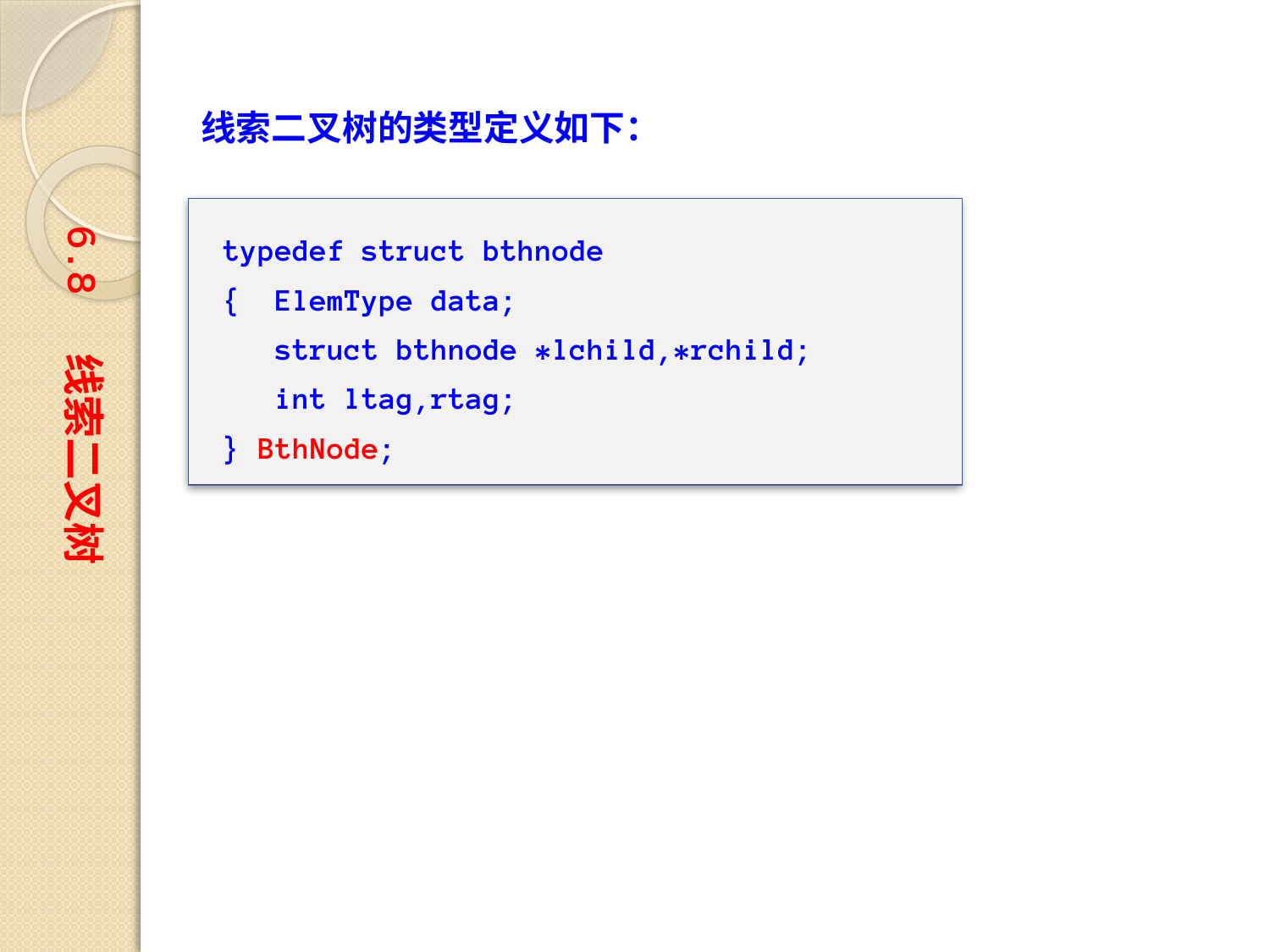

线索二叉树的类型定义如下：
typedef struct bthnode
{  ElemType data;
   struct bthnode *lchild,*rchild;
   int ltag,rtag;
} BthNode;
6.8  线索二叉树